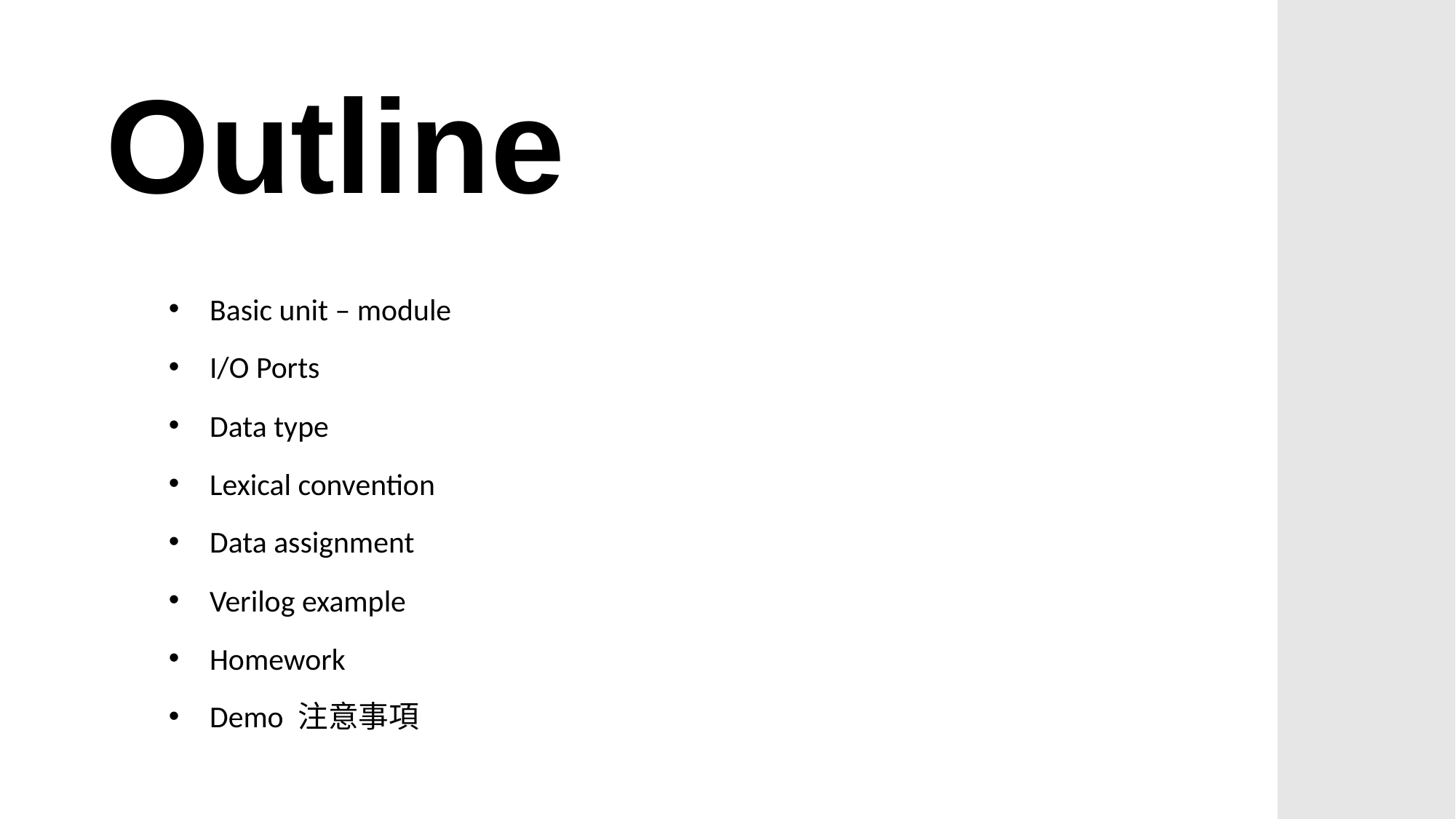

Outline
Basic unit – module
I/O Ports
Data type
Lexical convention
Data assignment
Verilog example
Homework
Demo 注意事項